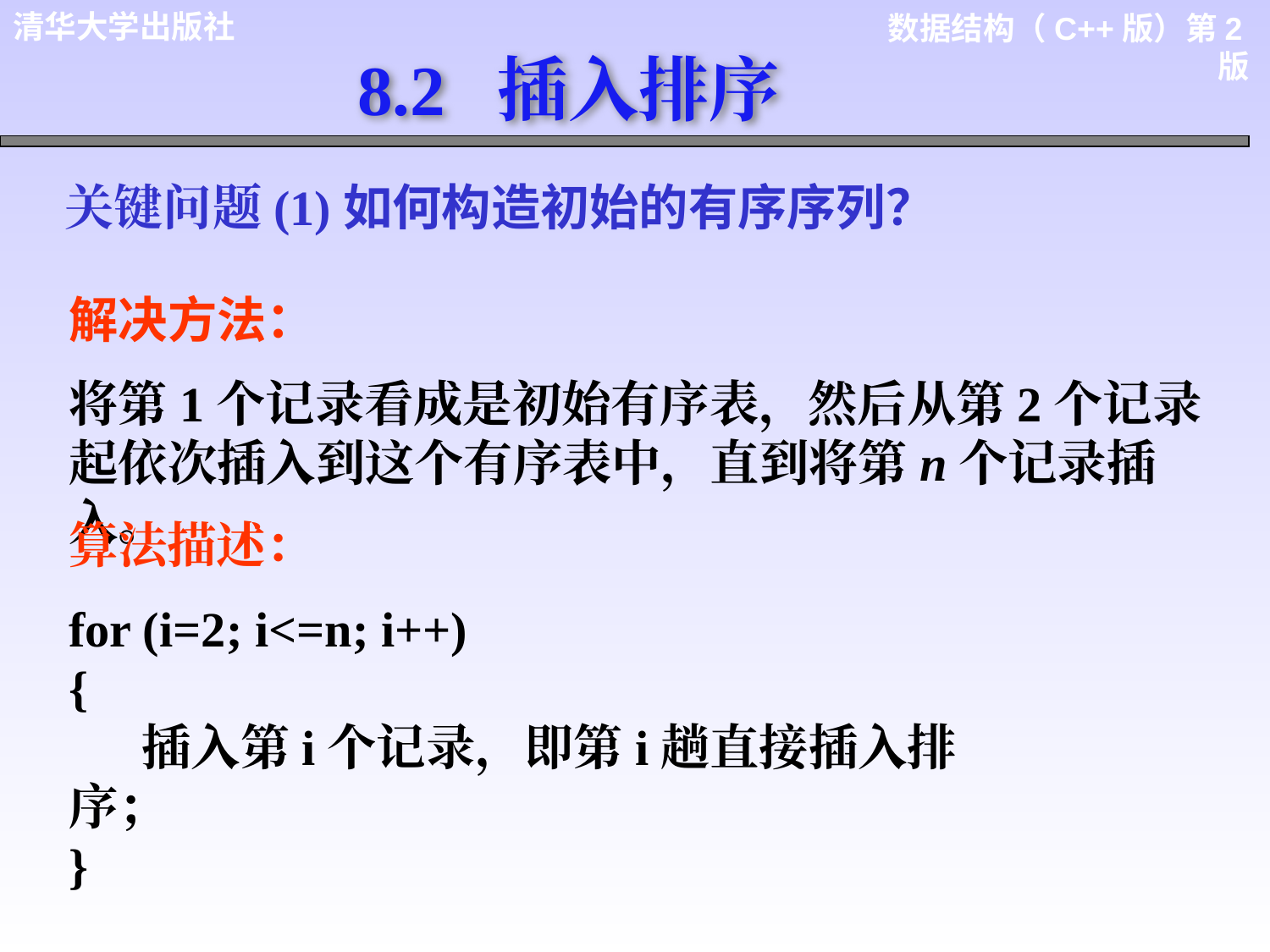

8.2  插入排序
关键问题(1)如何构造初始的有序序列？
解决方法：
将第1个记录看成是初始有序表，然后从第2个记录起依次插入到这个有序表中，直到将第n个记录插入。
算法描述：
for (i=2; i<=n; i++)
{
     插入第i个记录，即第i趟直接插入排序；
}